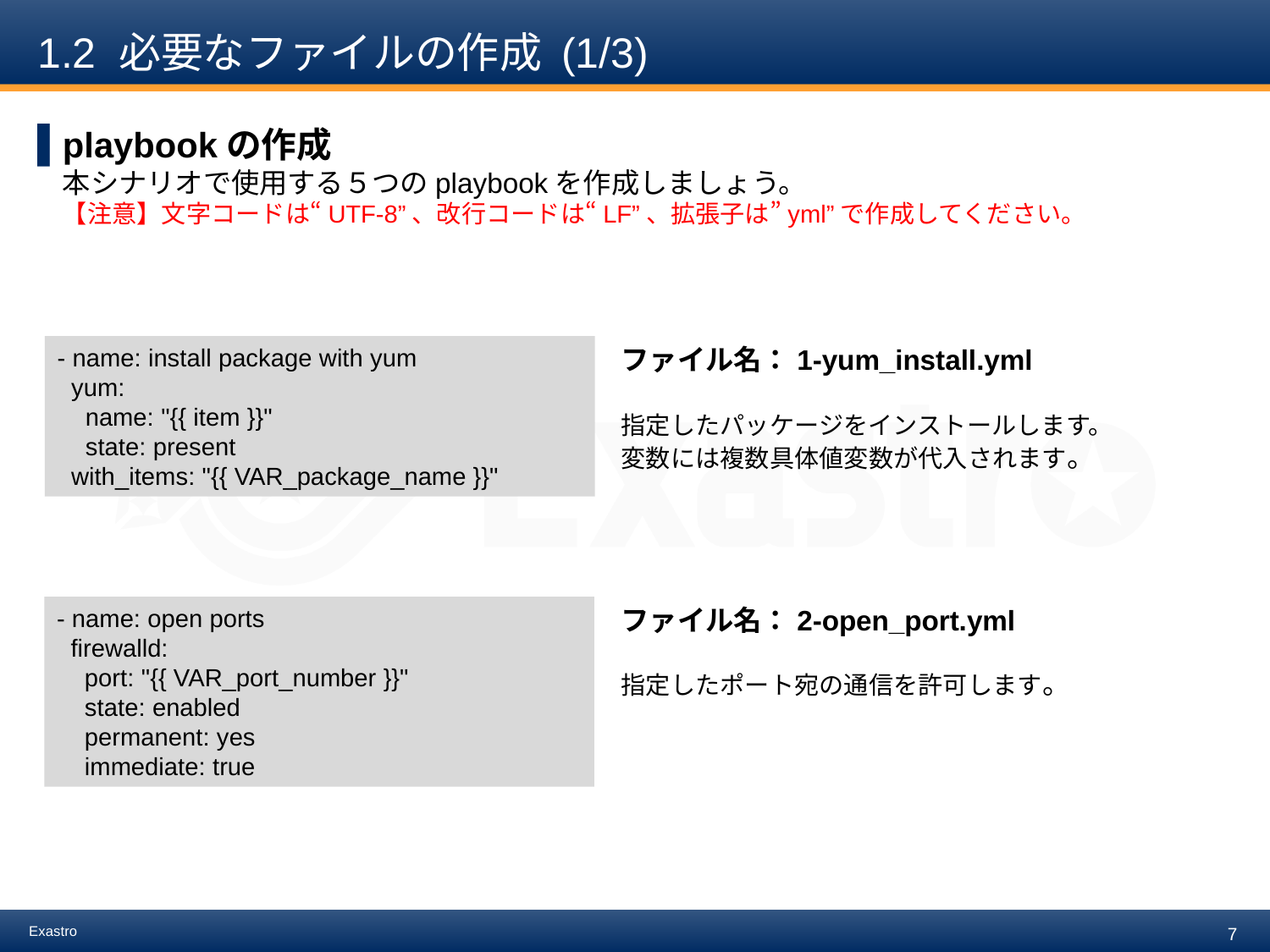

# 1.2 必要なファイルの作成 (1/3)
playbookの作成
本シナリオで使用する５つのplaybookを作成しましょう。
【注意】文字コードは“UTF-8”、改行コードは“LF”、拡張子は”yml”で作成してください。
- name: install package with yum
  yum:
    name: "{{ item }}"
    state: present
  with_items: "{{ VAR_package_name }}"
ファイル名：1-yum_install.yml
指定したパッケージをインストールします。
変数には複数具体値変数が代入されます。
- name: open ports
  firewalld:
    port: "{{ VAR_port_number }}"
    state: enabled
    permanent: yes
    immediate: true
ファイル名：2-open_port.yml
指定したポート宛の通信を許可します。